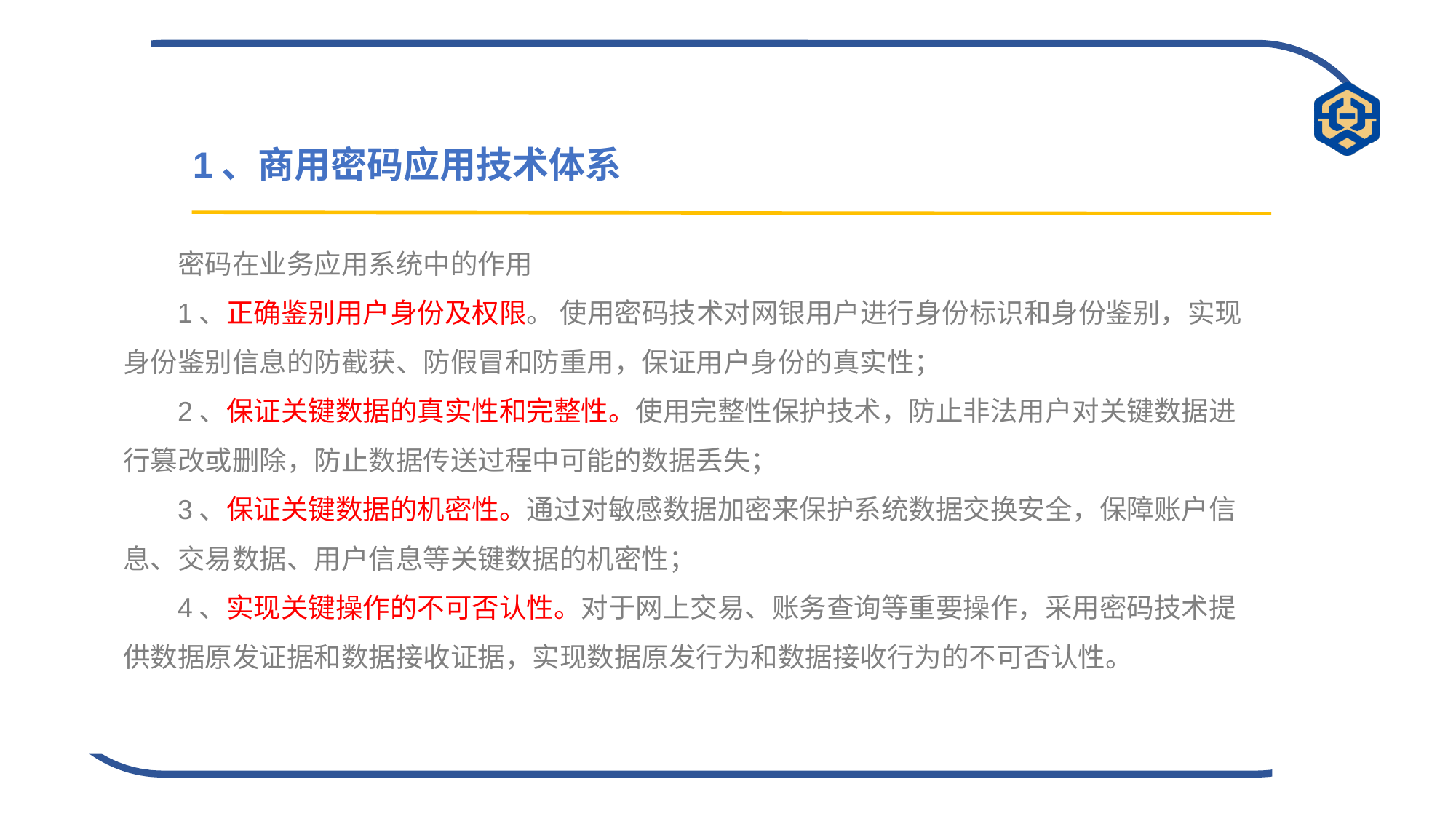

1、商用密码应用技术体系
密码在业务应用系统中的作用
1、正确鉴别用户身份及权限。 使用密码技术对网银用户进行身份标识和身份鉴别，实现身份鉴别信息的防截获、防假冒和防重用，保证用户身份的真实性；
2、保证关键数据的真实性和完整性。使用完整性保护技术，防止非法用户对关键数据进行篡改或删除，防止数据传送过程中可能的数据丢失；
3、保证关键数据的机密性。通过对敏感数据加密来保护系统数据交换安全，保障账户信息、交易数据、用户信息等关键数据的机密性；
4、实现关键操作的不可否认性。对于网上交易、账务查询等重要操作，采用密码技术提供数据原发证据和数据接收证据，实现数据原发行为和数据接收行为的不可否认性。